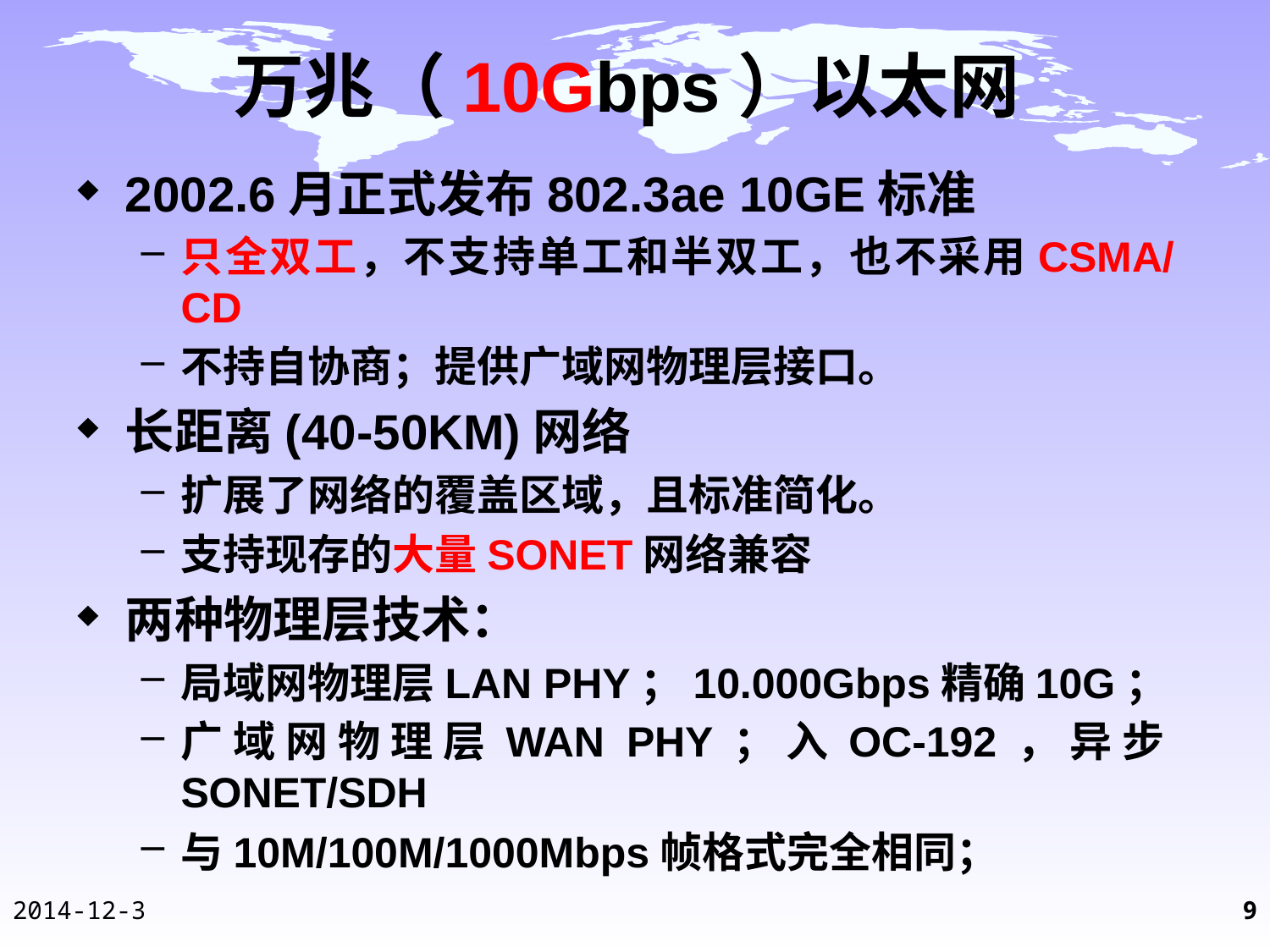

# 万兆（10Gbps）以太网
2002.6月正式发布802.3ae 10GE标准
只全双工，不支持单工和半双工，也不采用CSMA/CD
不持自协商；提供广域网物理层接口。
长距离(40-50KM)网络
扩展了网络的覆盖区域，且标准简化。
支持现存的大量SONET网络兼容
两种物理层技术：
局域网物理层LAN PHY；10.000Gbps精确10G；
广域网物理层WAN PHY；入OC-192，异步SONET/SDH
与10M/100M/1000Mbps帧格式完全相同；
2014-12-3
9